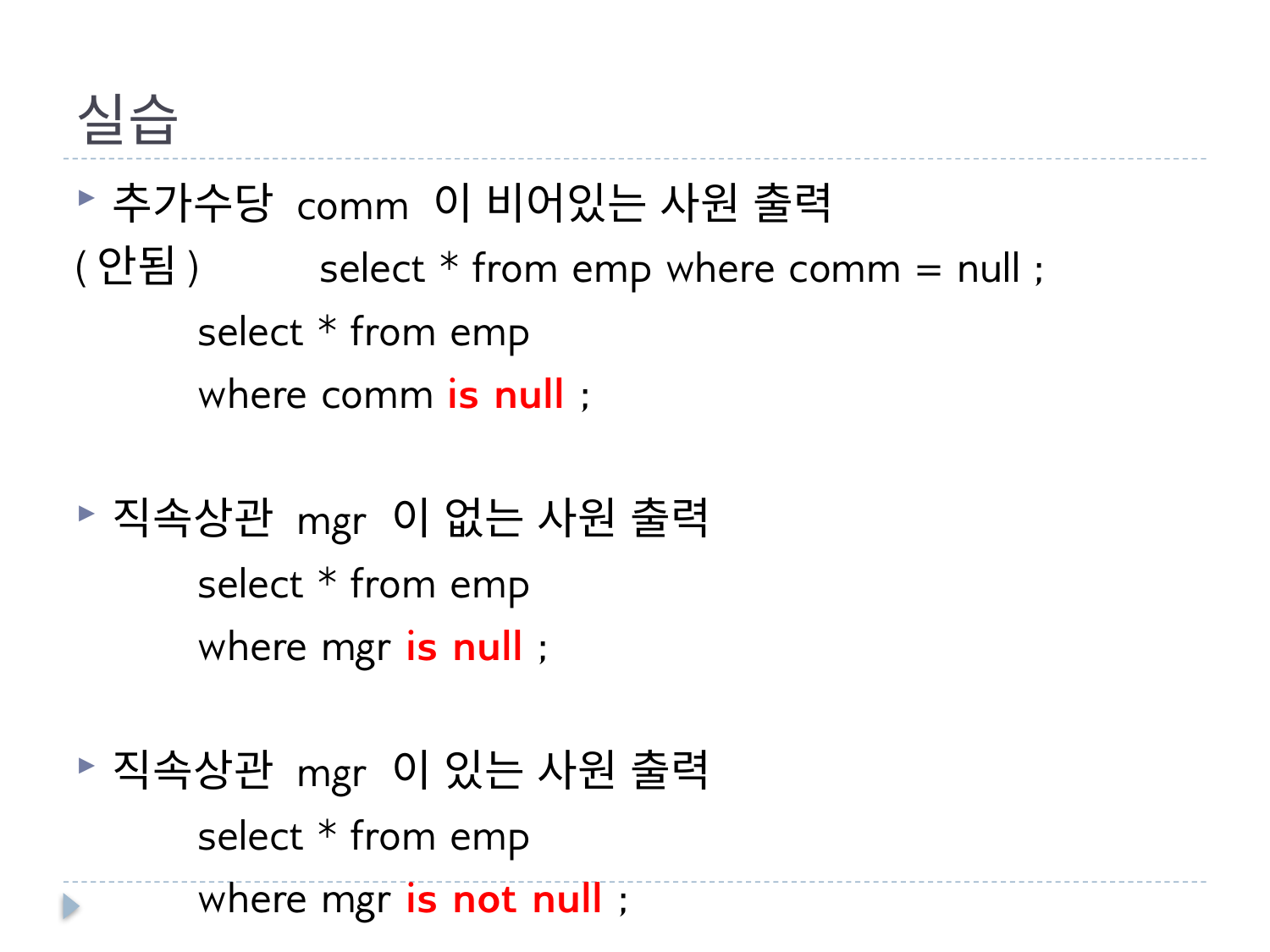

# 실습
추가수당 comm 이 비어있는 사원 출력
(안됨)	select * from emp where comm = null ;
	select * from emp
	where comm is null ;

직속상관 mgr 이 없는 사원 출력
	select * from emp
	where mgr is null ;

직속상관 mgr 이 있는 사원 출력
	select * from emp
	where mgr is not null ;